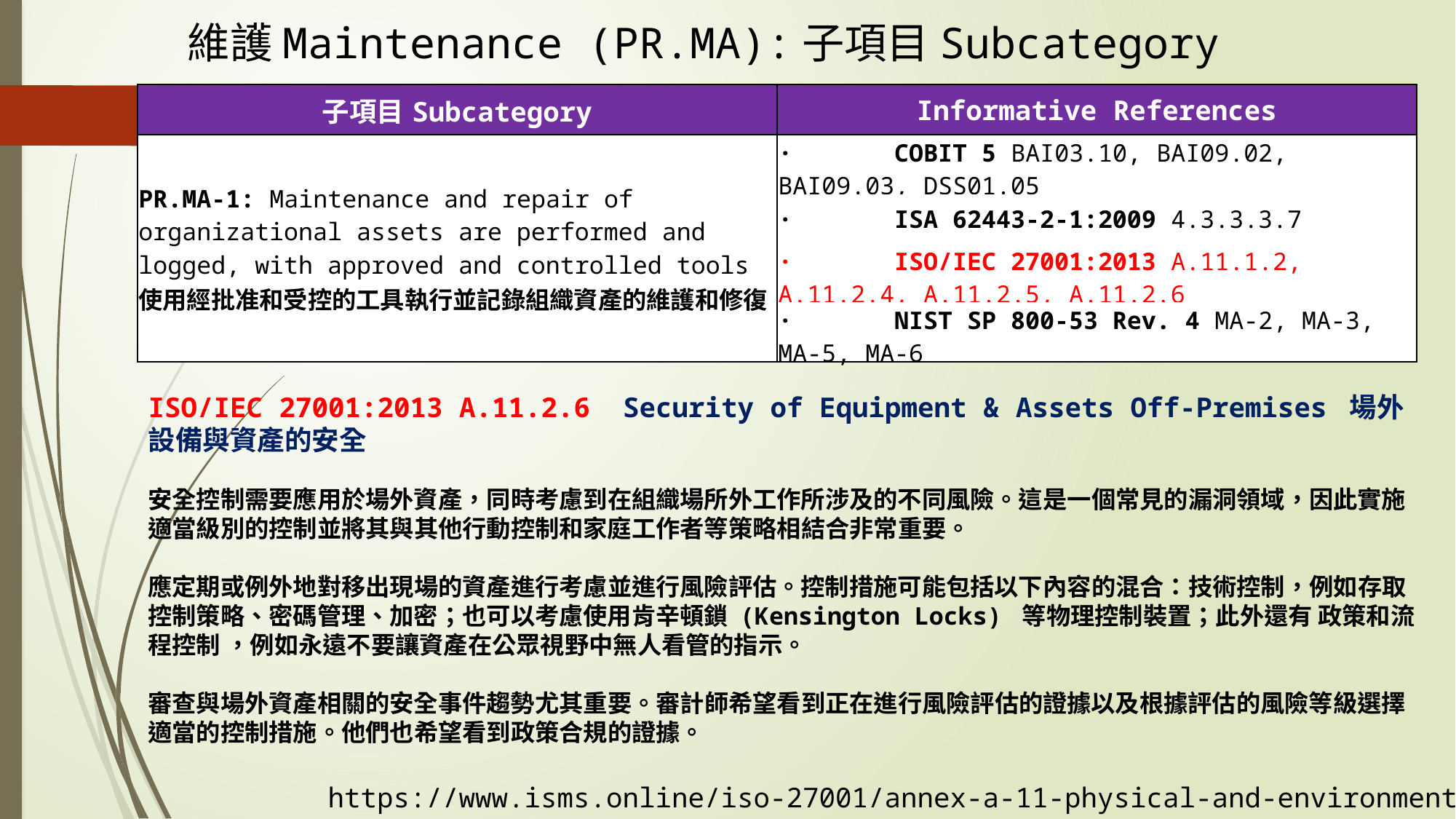

維護Maintenance (PR.MA):子項目Subcategory
| 子項目Subcategory | Informative References |
| --- | --- |
| PR.MA-1: Maintenance and repair of organizational assets are performed and logged, with approved and controlled tools 使用經批准和受控的工具執行並記錄組織資產的維護和修復 | ·       COBIT 5 BAI03.10, BAI09.02, BAI09.03, DSS01.05 |
|  | ·       ISA 62443-2-1:2009 4.3.3.3.7 |
|  | ·       ISO/IEC 27001:2013 A.11.1.2, A.11.2.4, A.11.2.5, A.11.2.6 |
|  | ·       NIST SP 800-53 Rev. 4 MA-2, MA-3, MA-5, MA-6 |
ISO/IEC 27001:2013 A.11.2.6  Security of Equipment & Assets Off-Premises 場外設備與資產的安全

安全控制需要應用於場外資產，同時考慮到在組織場所外工作所涉及的不同風險。這是一個常見的漏洞領域，因此實施適當級別的控制並將其與其他行動控制和家庭工作者等策略相結合非常重要。

應定期或例外地對移出現場的資產進行考慮並進行風險評估。控制措施可能包括以下內容的混合：技術控制，例如存取控制策略、密碼管理、加密；也可以考慮使用肯辛頓鎖 (Kensington Locks) 等物理控制裝置；此外還有 政策和流程控制 ，例如永遠不要讓資產在公眾視野中無人看管的指示。

審查與場外資產相關的安全事件趨勢尤其重要。審計師希望看到正在進行風險評估的證據以及根據評估的風險等級選擇適當的控制措施。他們也希望看到政策合規的證據。
https://www.isms.online/iso-27001/annex-a-11-physical-and-environmental-security/